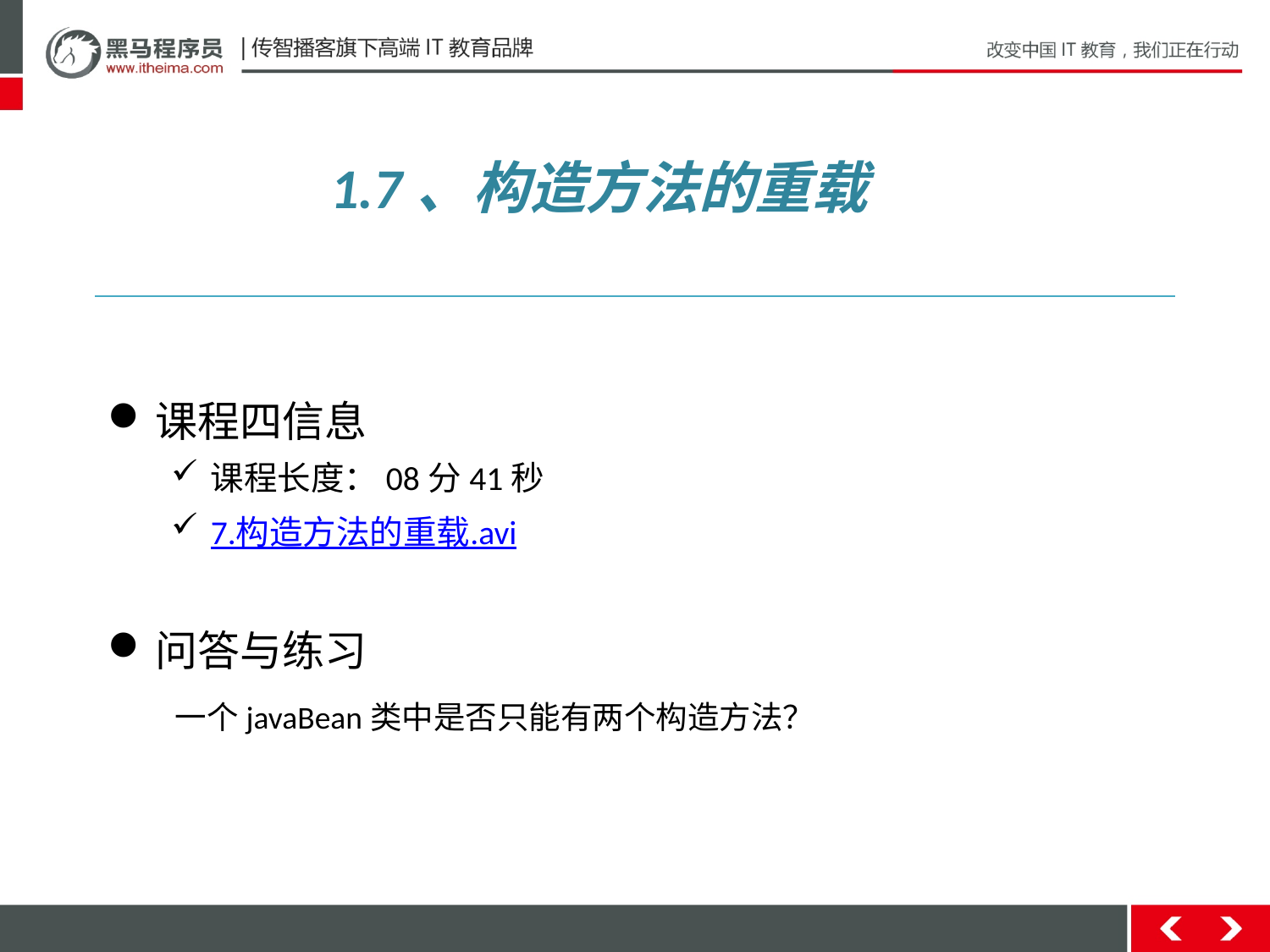

1.7、构造方法的重载

课程四信息
课程长度：08分41秒
7.构造方法的重载.avi

问答与练习
      一个javaBean类中是否只能有两个构造方法？